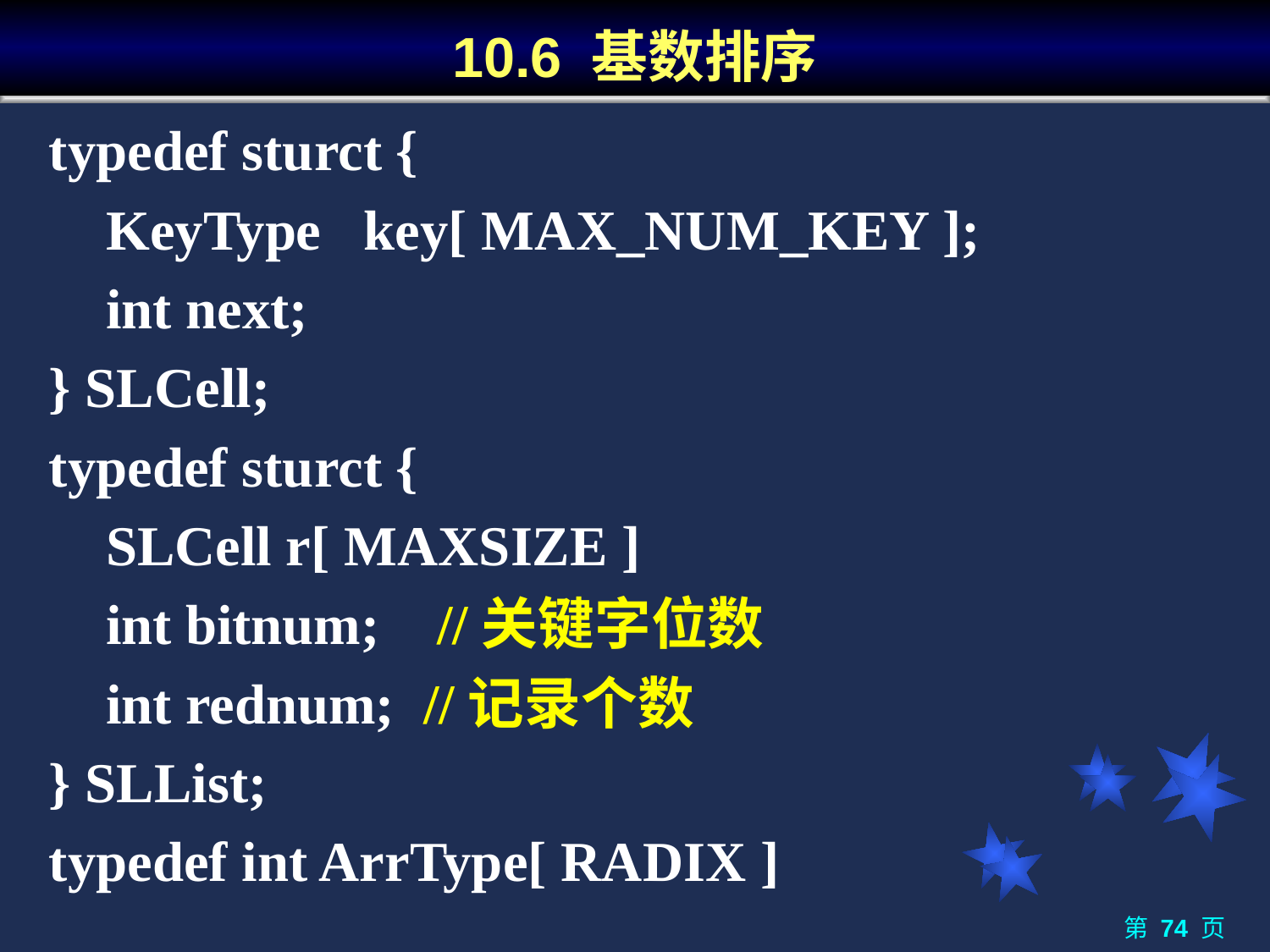

# 10.6 基数排序
typedef sturct {
    KeyType   key[ MAX_NUM_KEY ];
    int next;
} SLCell;
typedef sturct {
    SLCell r[ MAXSIZE ]
    int bitnum;    //关键字位数
    int rednum;  //记录个数
} SLList;
typedef int ArrType[ RADIX ]
第 74 页